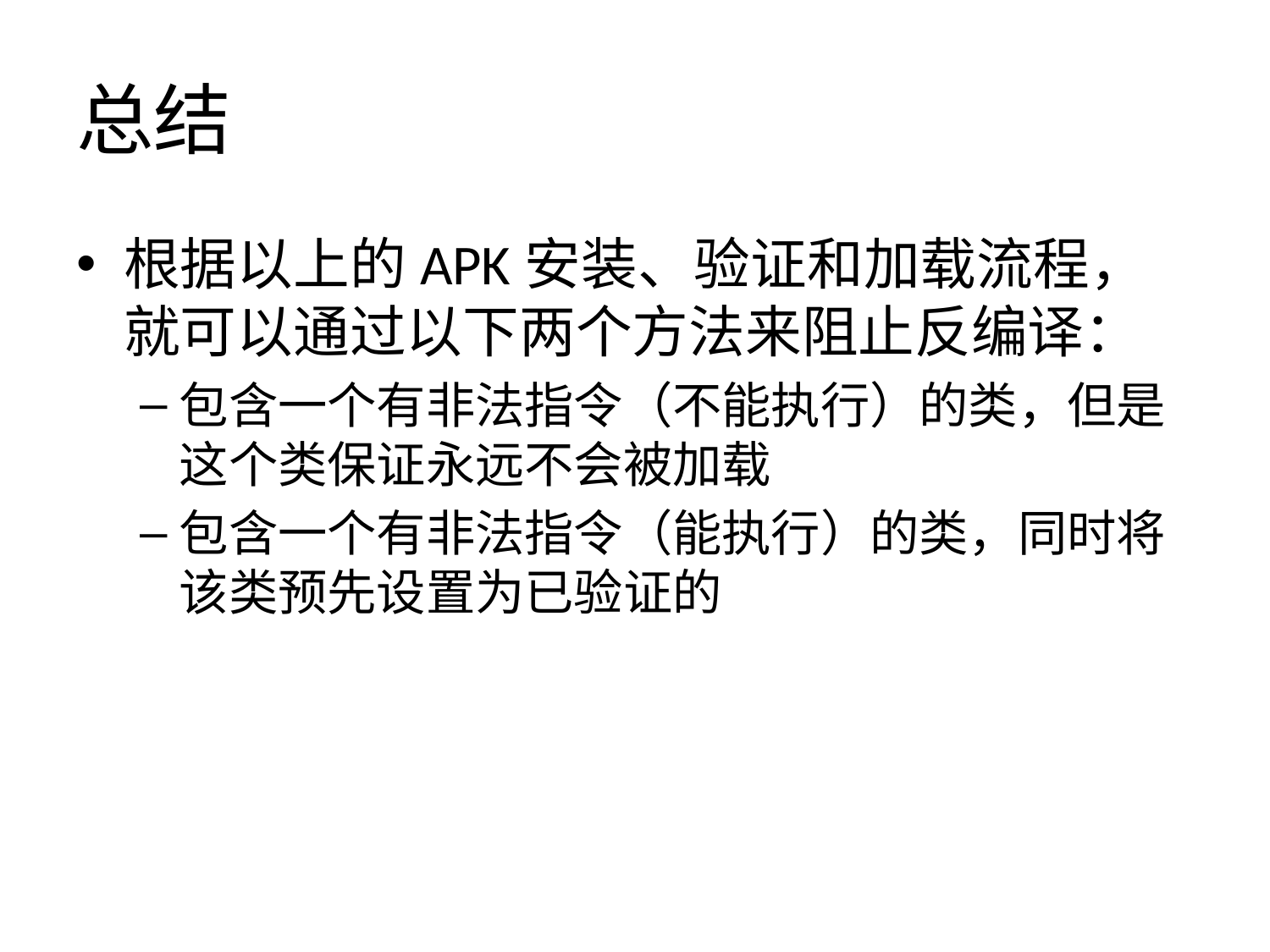

# 总结
根据以上的APK安装、验证和加载流程，就可以通过以下两个方法来阻止反编译：
包含一个有非法指令（不能执行）的类，但是这个类保证永远不会被加载
包含一个有非法指令（能执行）的类，同时将该类预先设置为已验证的